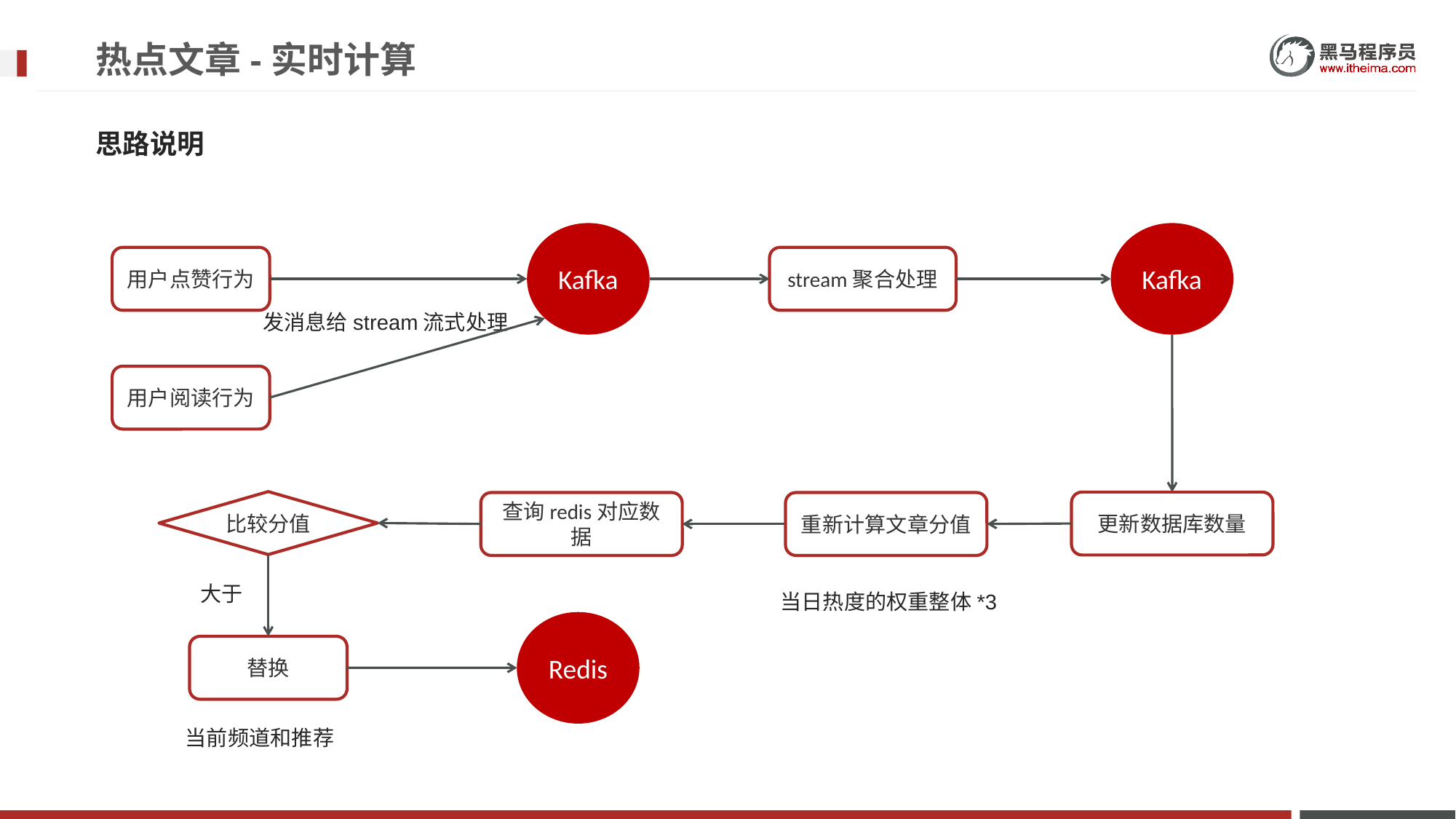

# 热点文章-实时计算
思路说明
Kafka
Kafka
发消息给stream流式处理
用户点赞行为
stream聚合处理
更新数据库数量
用户阅读行为
比较分值
查询redis对应数据
重新计算文章分值
大于
替换
当日热度的权重整体*3
Redis
当前频道和推荐